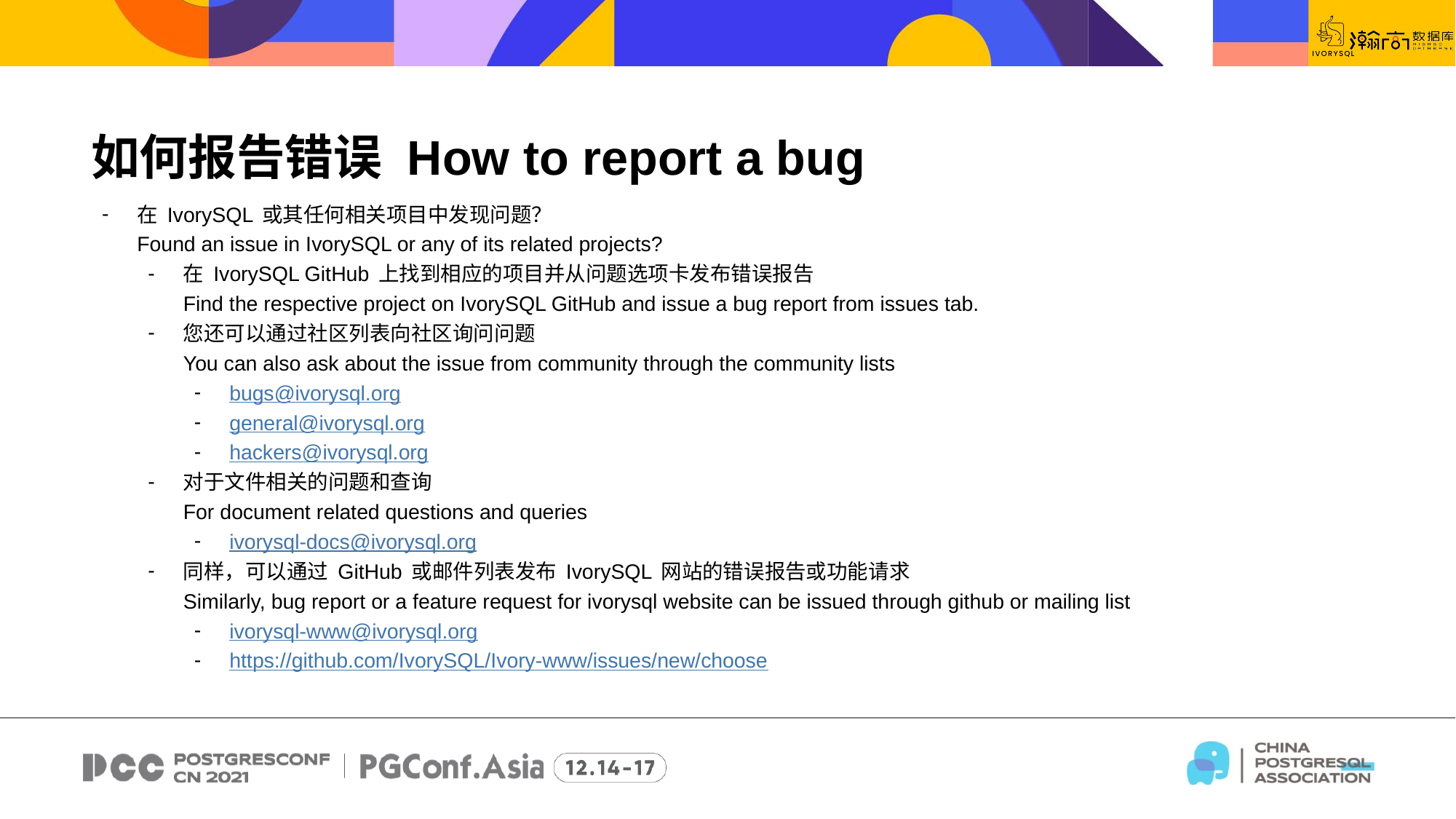

如何报告错误 How to report a bug
在 IvorySQL 或其任何相关项目中发现问题？
Found an issue in IvorySQL or any of its related projects?
在 IvorySQL GitHub 上找到相应的项目并从问题选项卡发布错误报告
Find the respective project on IvorySQL GitHub and issue a bug report from issues tab.
您还可以通过社区列表向社区询问问题
You can also ask about the issue from community through the community lists
bugs@ivorysql.org
general@ivorysql.org
hackers@ivorysql.org
对于文件相关的问题和查询
For document related questions and queries
ivorysql-docs@ivorysql.org
同样，可以通过 GitHub 或邮件列表发布 IvorySQL 网站的错误报告或功能请求
Similarly, bug report or a feature request for ivorysql website can be issued through github or mailing list
ivorysql-www@ivorysql.org
https://github.com/IvorySQL/Ivory-www/issues/new/choose